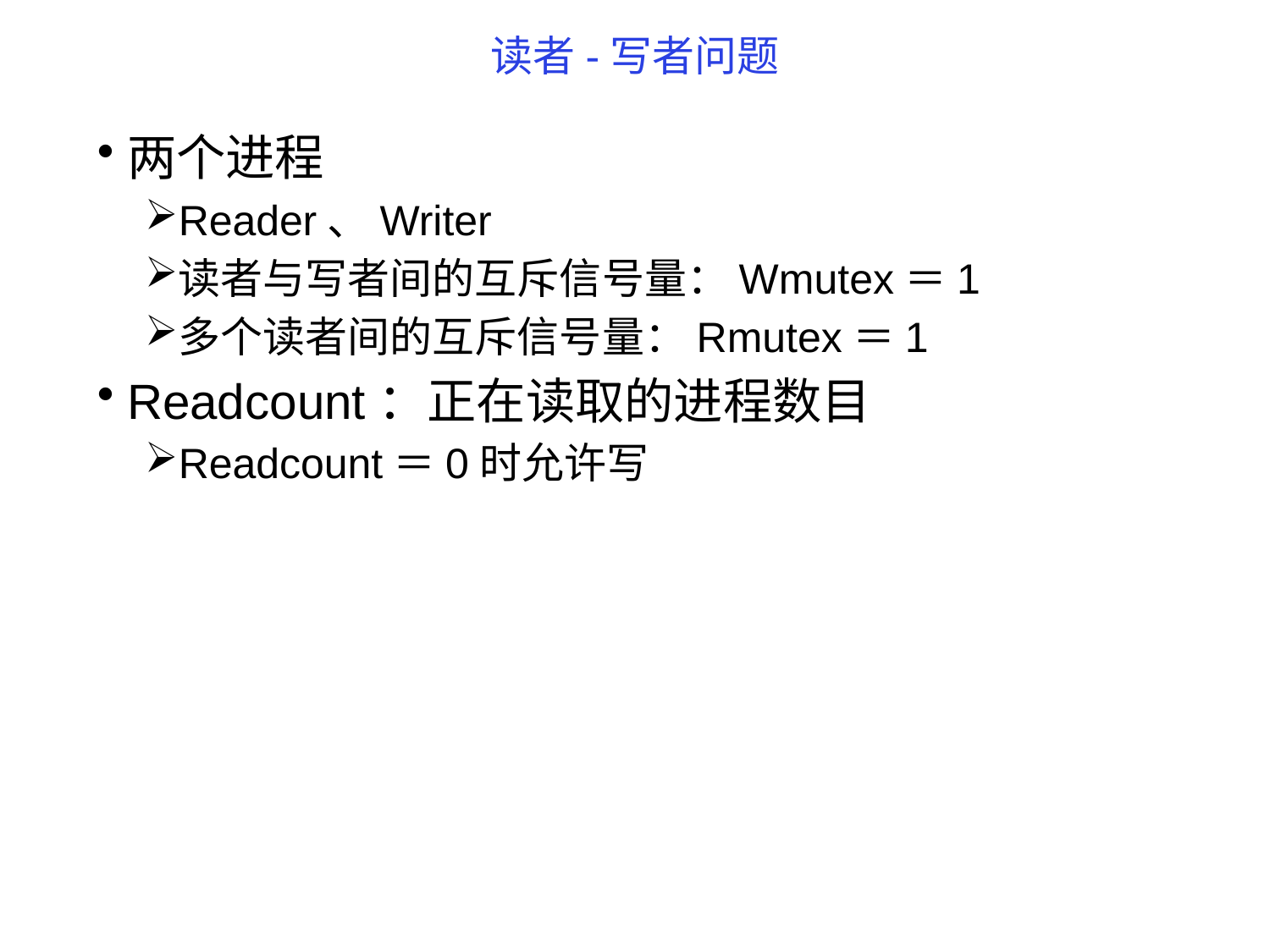

# 读者-写者问题
两个进程
Reader、Writer
读者与写者间的互斥信号量：Wmutex＝1
多个读者间的互斥信号量：Rmutex＝1
Readcount：正在读取的进程数目
Readcount＝0时允许写